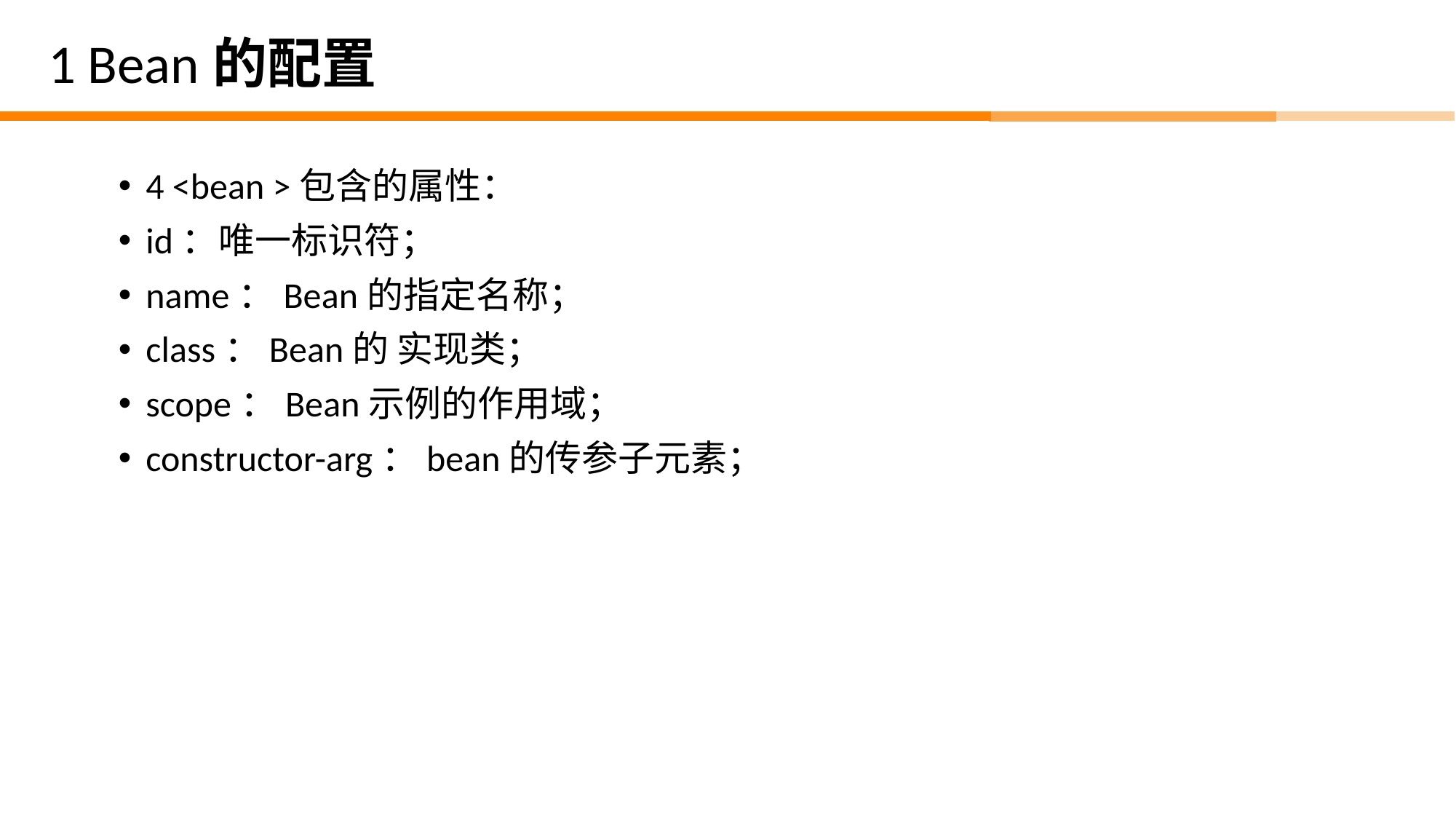

# 1 Bean的配置
4 <bean >包含的属性：
id：唯一标识符；
name：Bean的指定名称；
class：Bean的 实现类；
scope：Bean示例的作用域；
constructor-arg：bean的传参子元素；